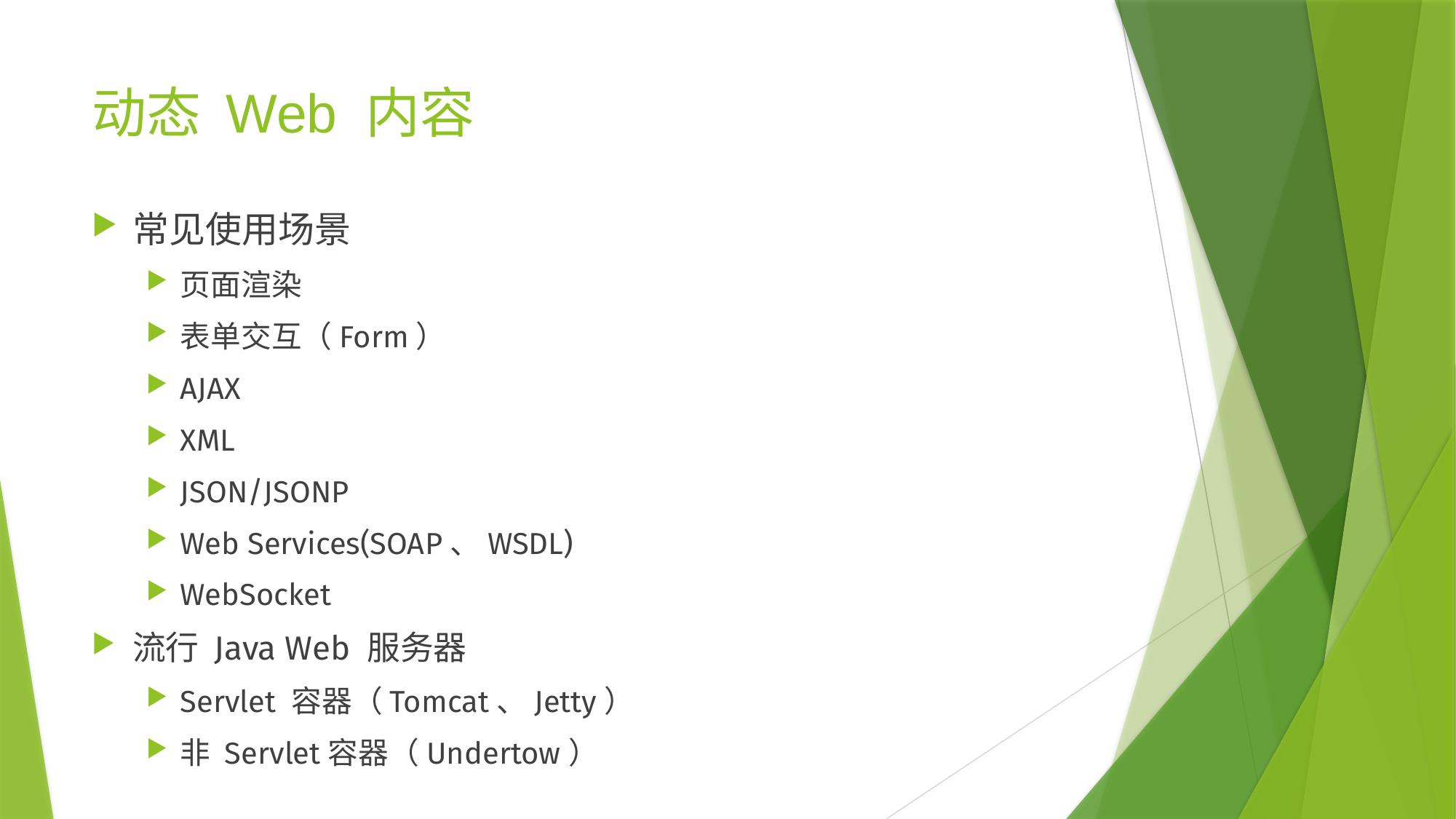

# 动态 Web 内容
常见使用场景
页面渲染
表单交互（Form）
AJAX
XML
JSON/JSONP
Web Services(SOAP、WSDL)
WebSocket
流行 Java Web 服务器
Servlet 容器（Tomcat、Jetty）
非 Servlet容器（Undertow）